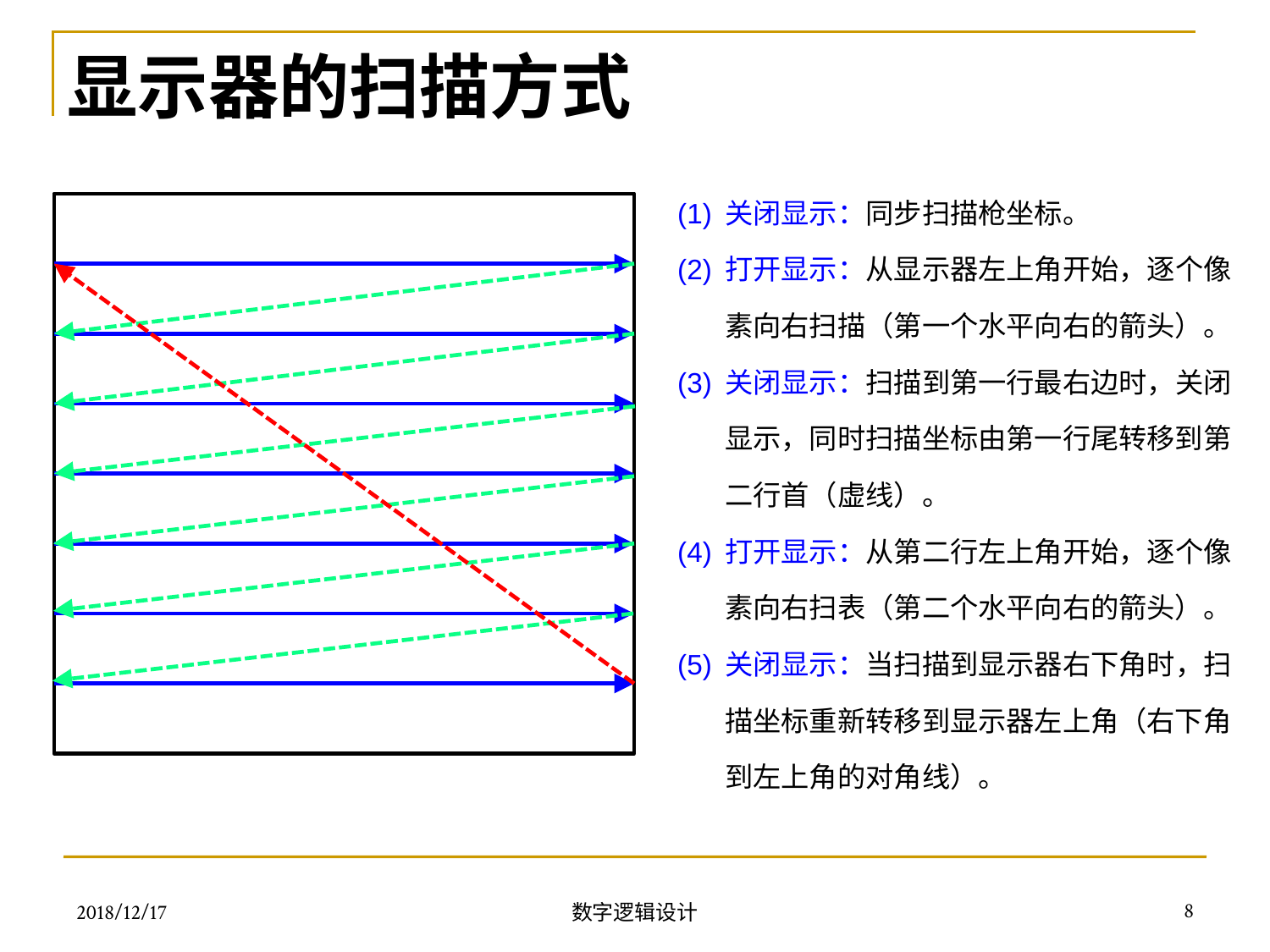

显示器的扫描方式
关闭显示：同步扫描枪坐标。
打开显示：从显示器左上角开始，逐个像素向右扫描（第一个水平向右的箭头）。
关闭显示：扫描到第一行最右边时，关闭显示，同时扫描坐标由第一行尾转移到第二行首（虚线）。
打开显示：从第二行左上角开始，逐个像素向右扫表（第二个水平向右的箭头）。
关闭显示：当扫描到显示器右下角时，扫描坐标重新转移到显示器左上角（右下角到左上角的对角线）。

2018/12/17
8
数字逻辑设计